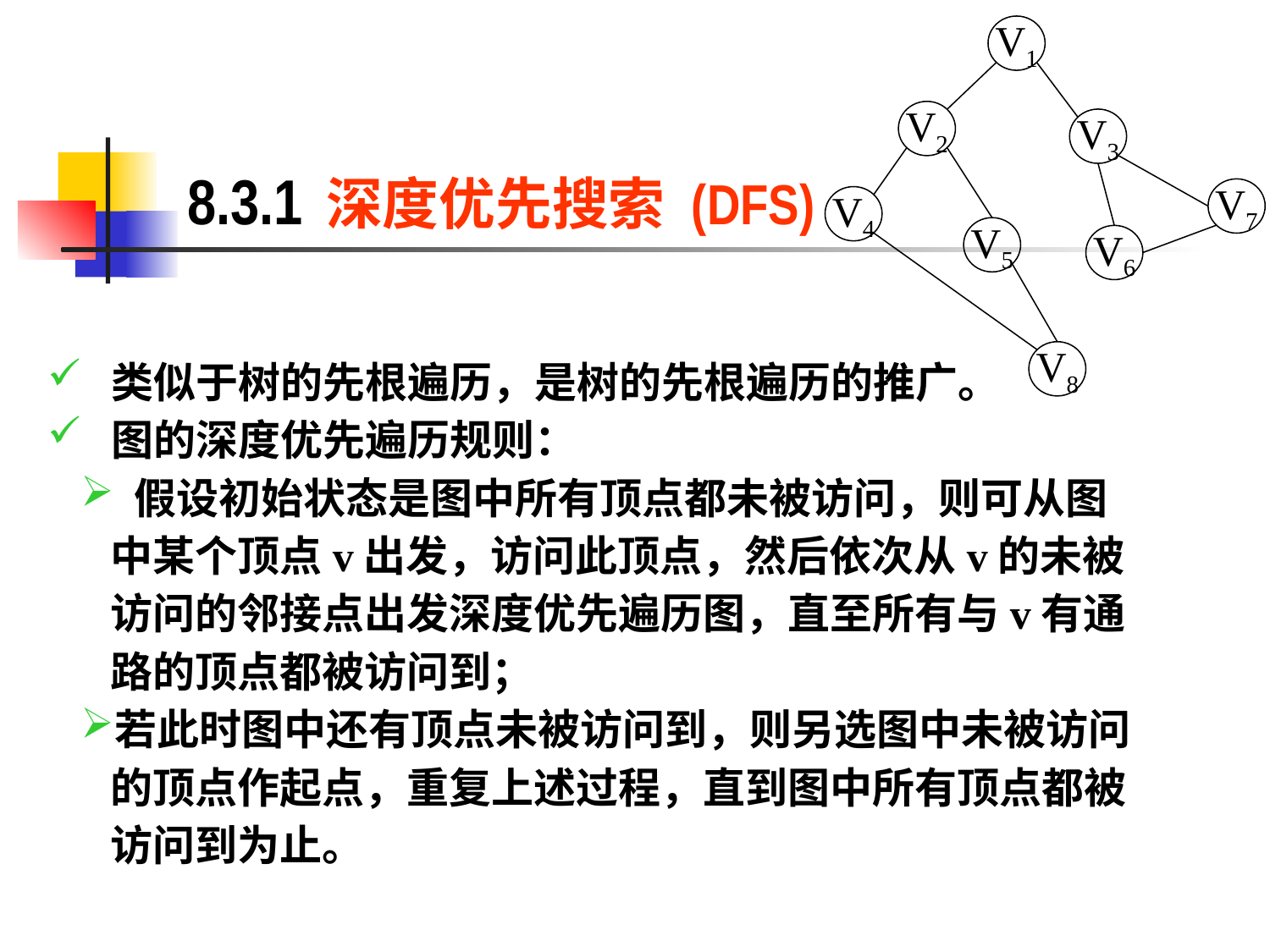

V1
V2
V3
V7
V4
V5
V6
V8
8.3.1 深度优先搜索 (DFS)
  类似于树的先根遍历，是树的先根遍历的推广。
  图的深度优先遍历规则：
 假设初始状态是图中所有顶点都未被访问，则可从图中某个顶点v出发，访问此顶点，然后依次从v的未被访问的邻接点出发深度优先遍历图，直至所有与v有通路的顶点都被访问到；
若此时图中还有顶点未被访问到，则另选图中未被访问的顶点作起点，重复上述过程，直到图中所有顶点都被访问到为止。